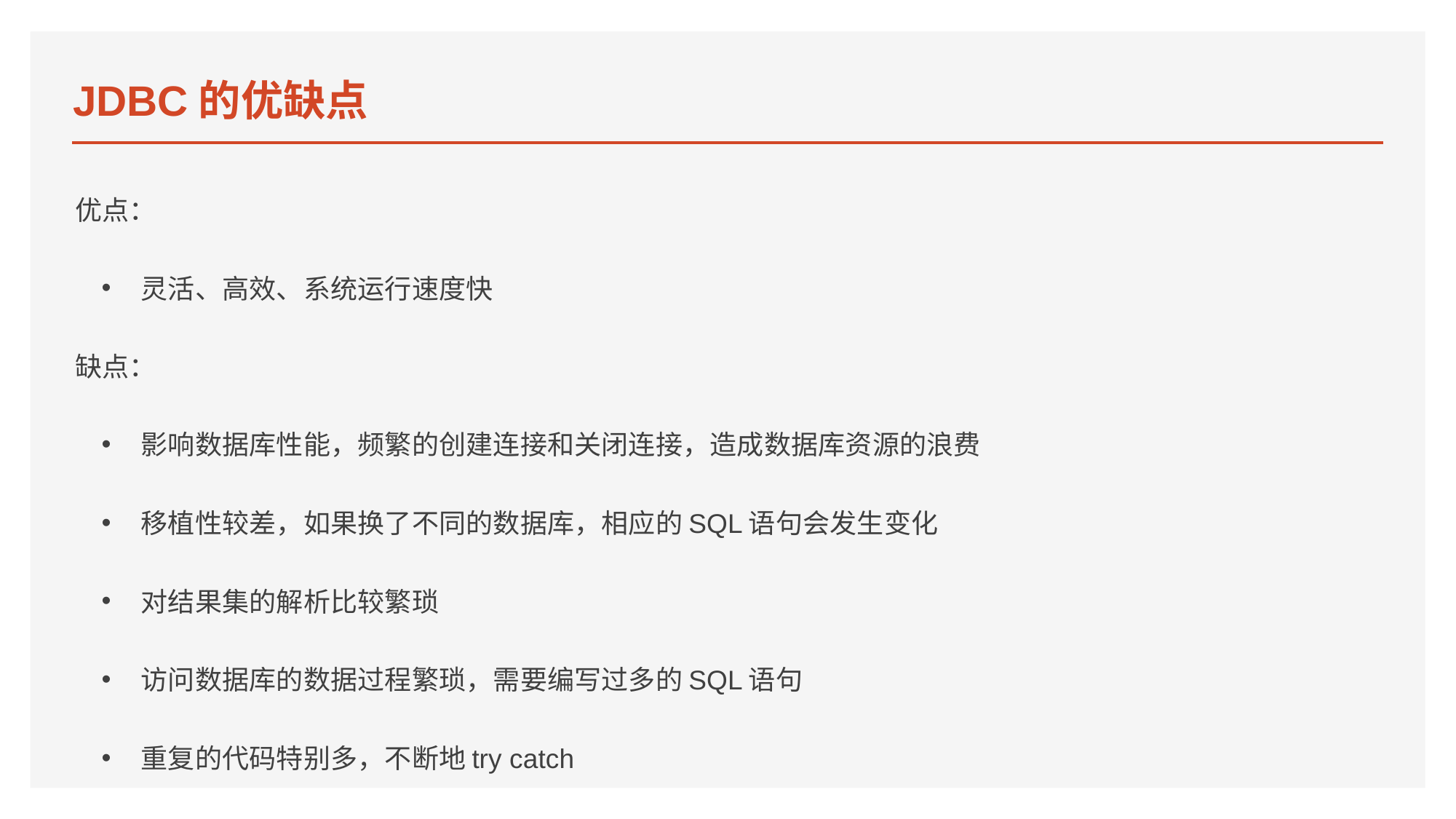

# JDBC的优缺点
优点：
灵活、高效、系统运行速度快
缺点：
影响数据库性能，频繁的创建连接和关闭连接，造成数据库资源的浪费
移植性较差，如果换了不同的数据库，相应的SQL语句会发生变化
对结果集的解析比较繁琐
访问数据库的数据过程繁琐，需要编写过多的SQL语句
重复的代码特别多，不断地try catch